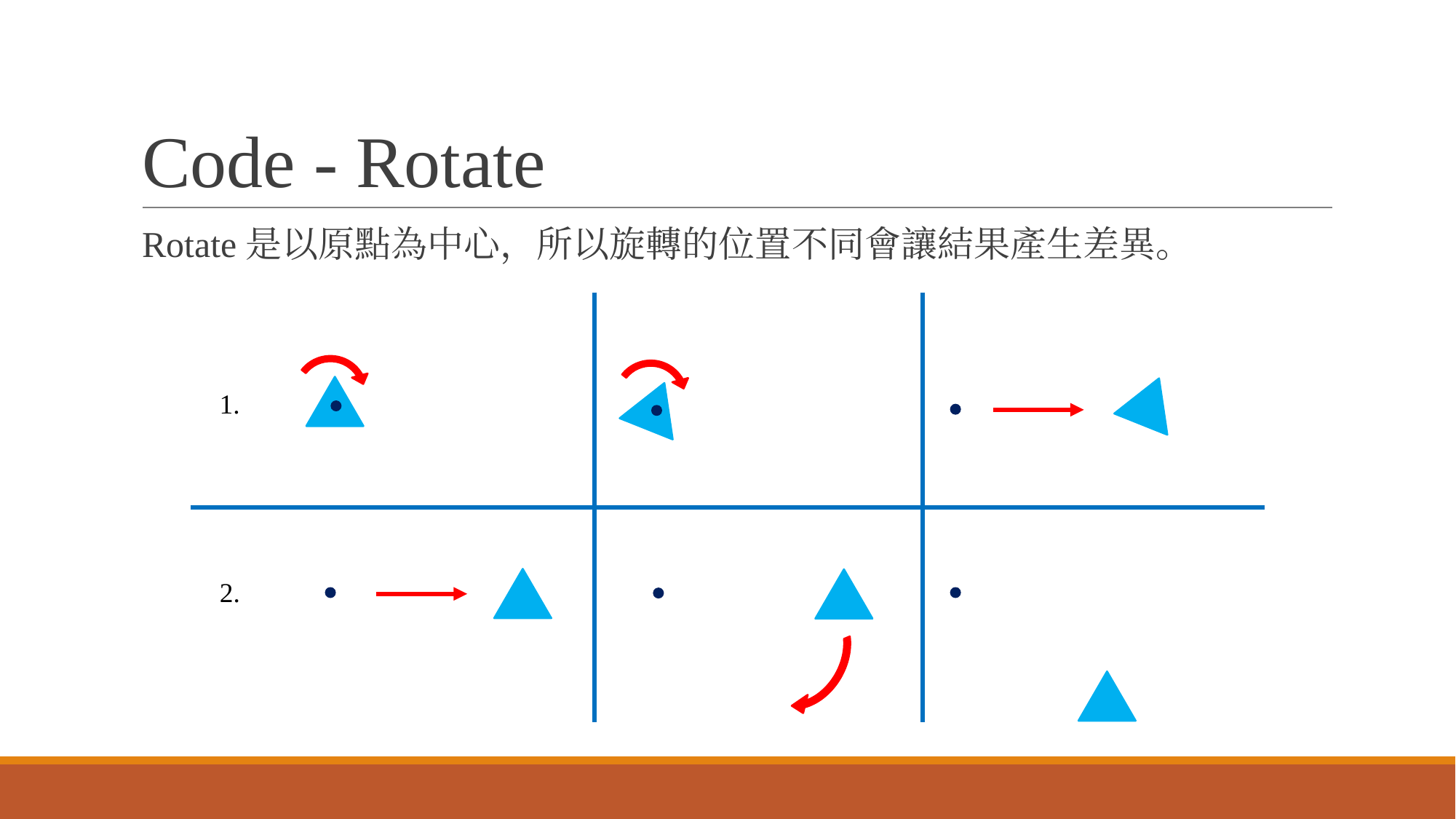

# Code - Rotate
Rotate是以原點為中心，所以旋轉的位置不同會讓結果產生差異。

1.

2.